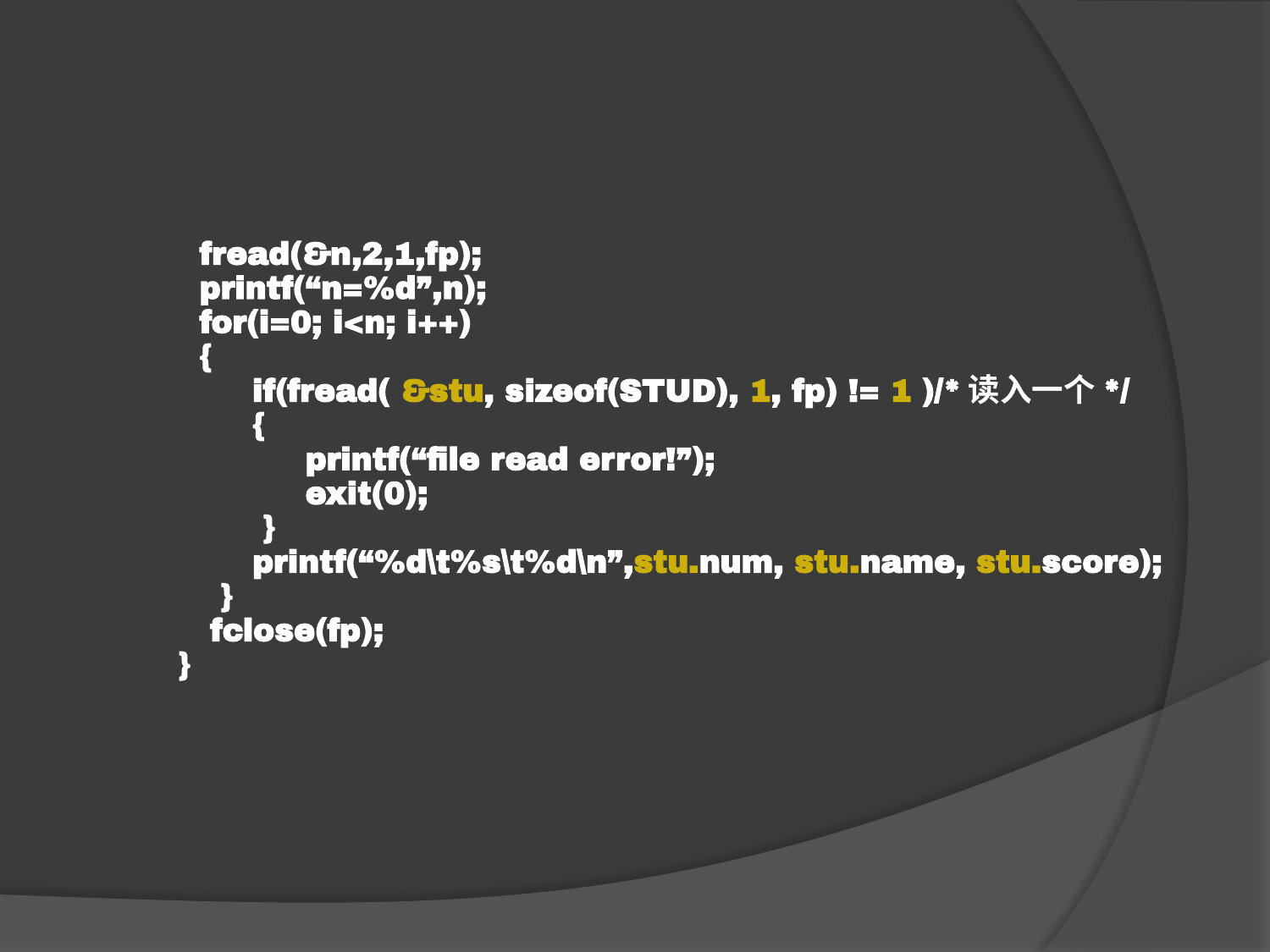

fread(&n,2,1,fp);
  printf(“n=%d”,n);
  for(i=0; i<n; i++)
  {
       if(fread( &stu, sizeof(STUD), 1, fp) != 1 )/*读入一个*/
       {
            printf(“file read error!”);
	exit(0);
        }
       printf(“%d\t%s\t%d\n”,stu.num, stu.name, stu.score);
    }
   fclose(fp);
}